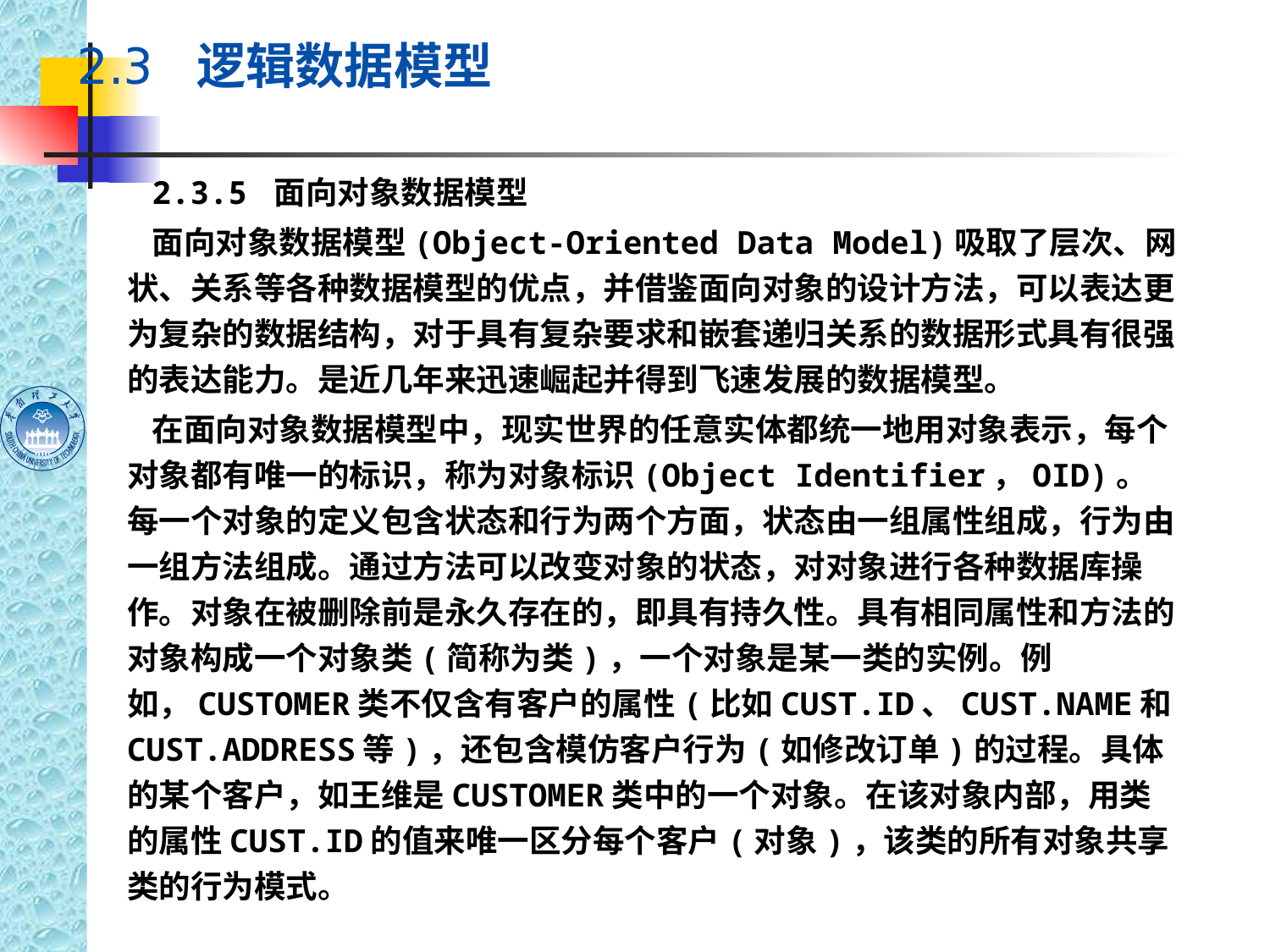

#
2.3  逻辑数据模型
2.3.5 面向对象数据模型
面向对象数据模型(Object-Oriented Data Model)吸取了层次、网状、关系等各种数据模型的优点，并借鉴面向对象的设计方法，可以表达更为复杂的数据结构，对于具有复杂要求和嵌套递归关系的数据形式具有很强的表达能力。是近几年来迅速崛起并得到飞速发展的数据模型。
在面向对象数据模型中，现实世界的任意实体都统一地用对象表示，每个对象都有唯一的标识，称为对象标识(Object Identifier，OID)。每一个对象的定义包含状态和行为两个方面，状态由一组属性组成，行为由一组方法组成。通过方法可以改变对象的状态，对对象进行各种数据库操作。对象在被删除前是永久存在的，即具有持久性。具有相同属性和方法的对象构成一个对象类(简称为类)，一个对象是某一类的实例。例如，CUSTOMER类不仅含有客户的属性(比如CUST.ID、CUST.NAME和CUST.ADDRESS等)，还包含模仿客户行为(如修改订单)的过程。具体的某个客户，如王维是CUSTOMER类中的一个对象。在该对象内部，用类的属性CUST.ID的值来唯一区分每个客户(对象)，该类的所有对象共享类的行为模式。